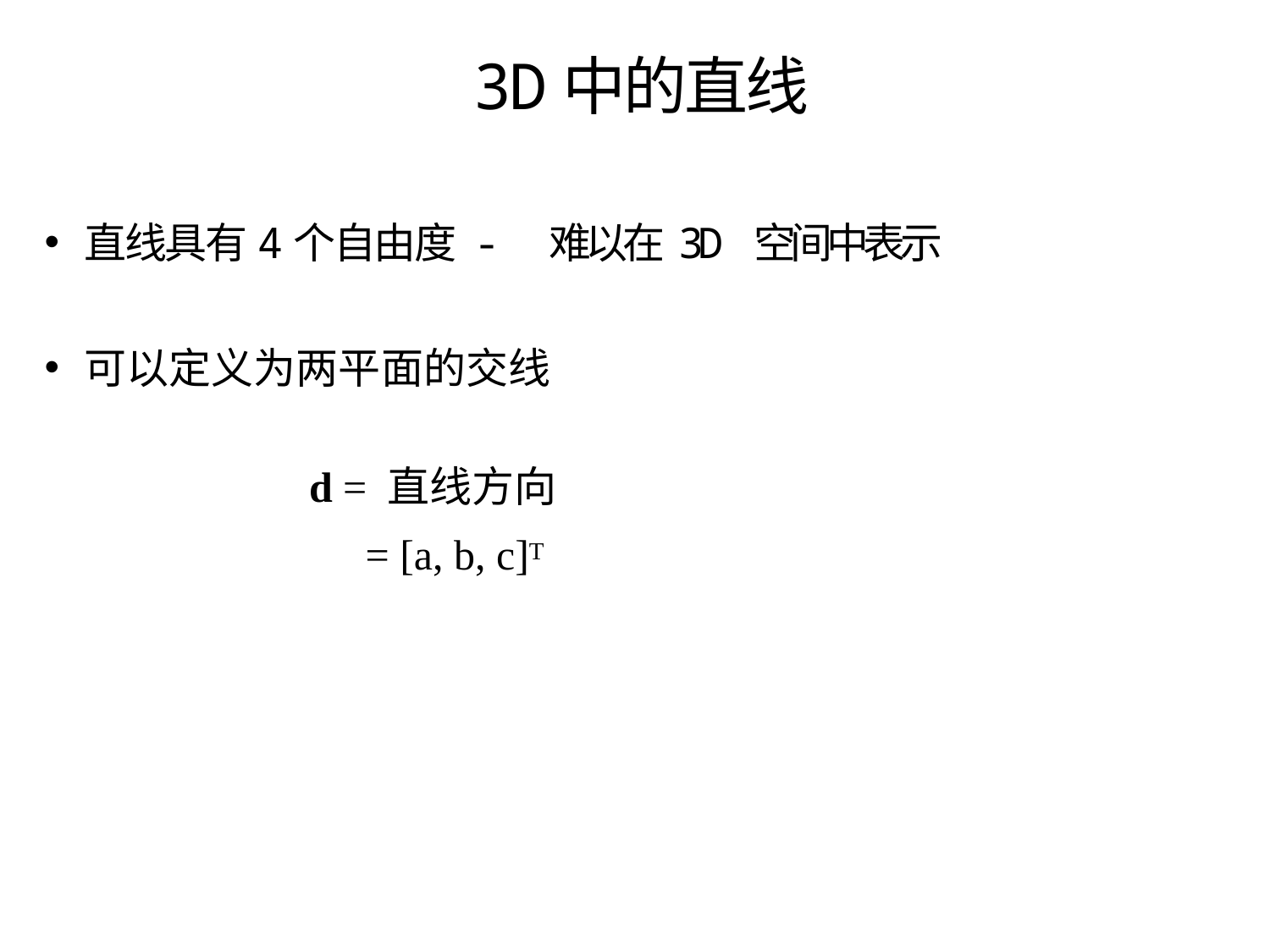

# 3D中的直线
直线具有4个自由度 -  难以在 3D 空间中表示

可以定义为两平面的交线

d = 直线方向
= [a, b, c]T